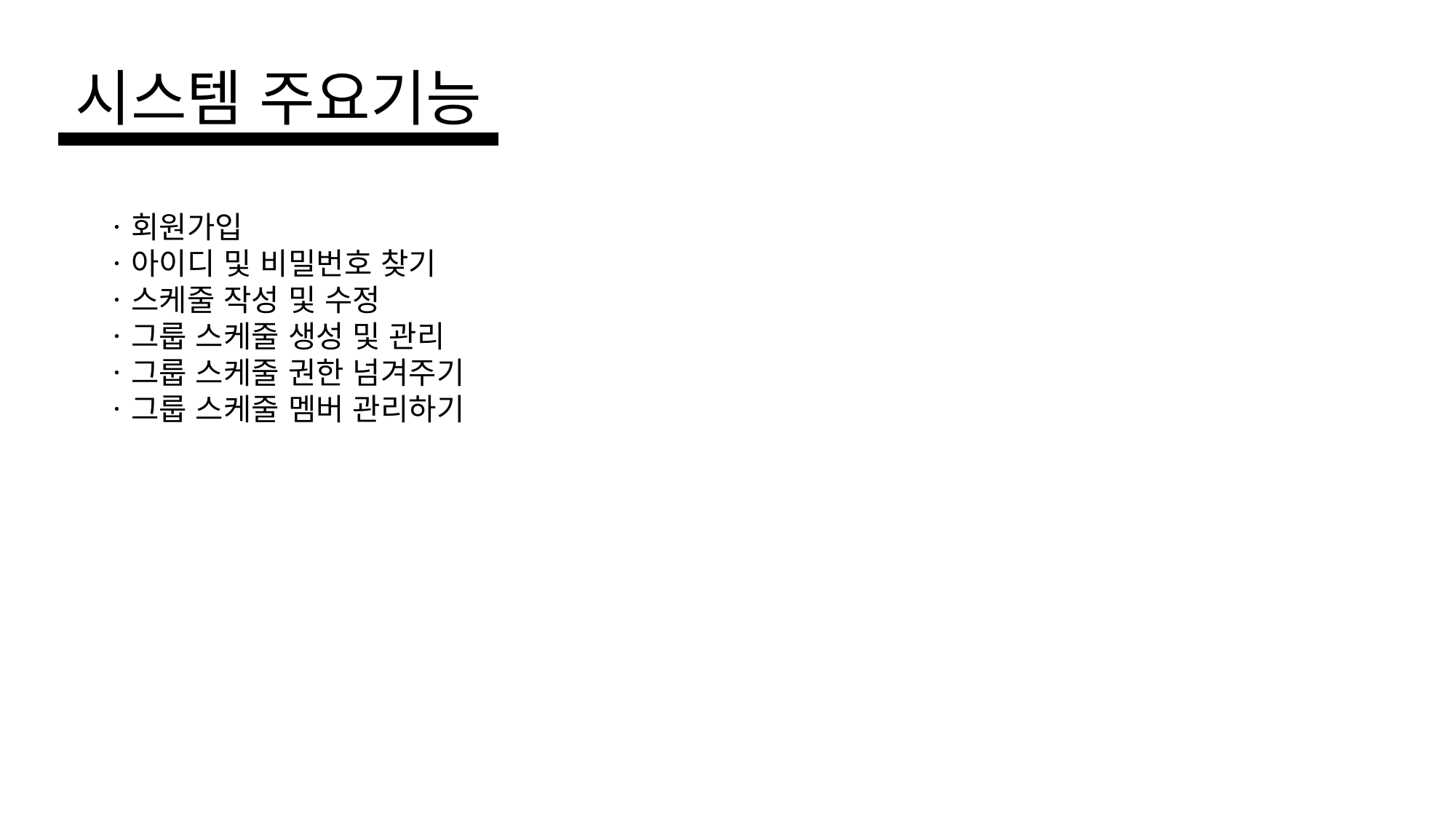

시스템 주요기능
ㆍ회원가입
ㆍ아이디 및 비밀번호 찾기
ㆍ스케줄 작성 및 수정
ㆍ그룹 스케줄 생성 및 관리
ㆍ그룹 스케줄 권한 넘겨주기
ㆍ그룹 스케줄 멤버 관리하기